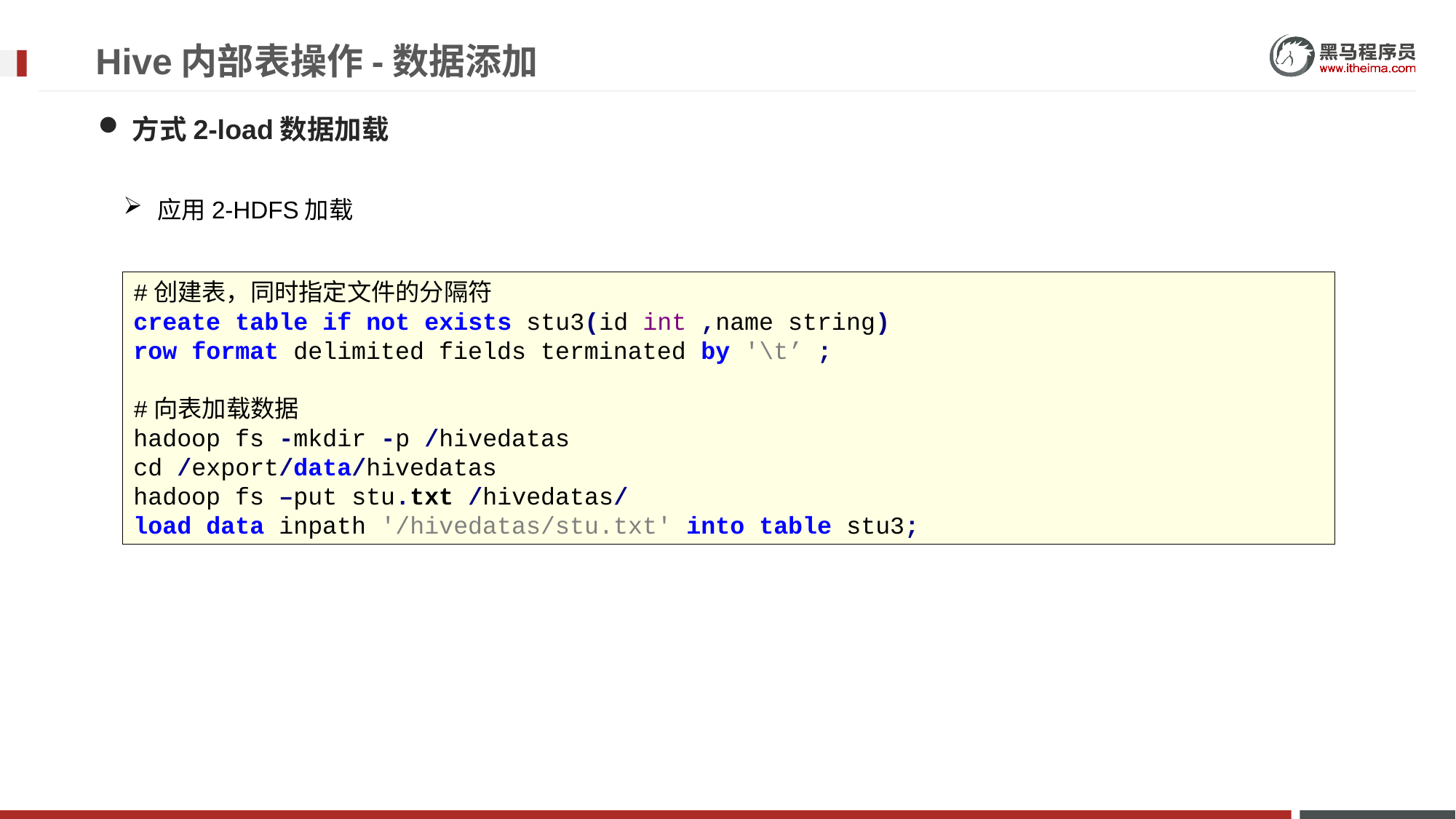

# Hive内部表操作-数据添加
方式2-load数据加载
应用2-HDFS加载
#创建表，同时指定文件的分隔符
create table if not exists stu3(id int ,name string)
row format delimited fields terminated by '\t’ ;

#向表加载数据
hadoop fs -mkdir -p /hivedatas
cd /export/data/hivedatas
hadoop fs –put stu.txt /hivedatas/
load data inpath '/hivedatas/stu.txt' into table stu3;